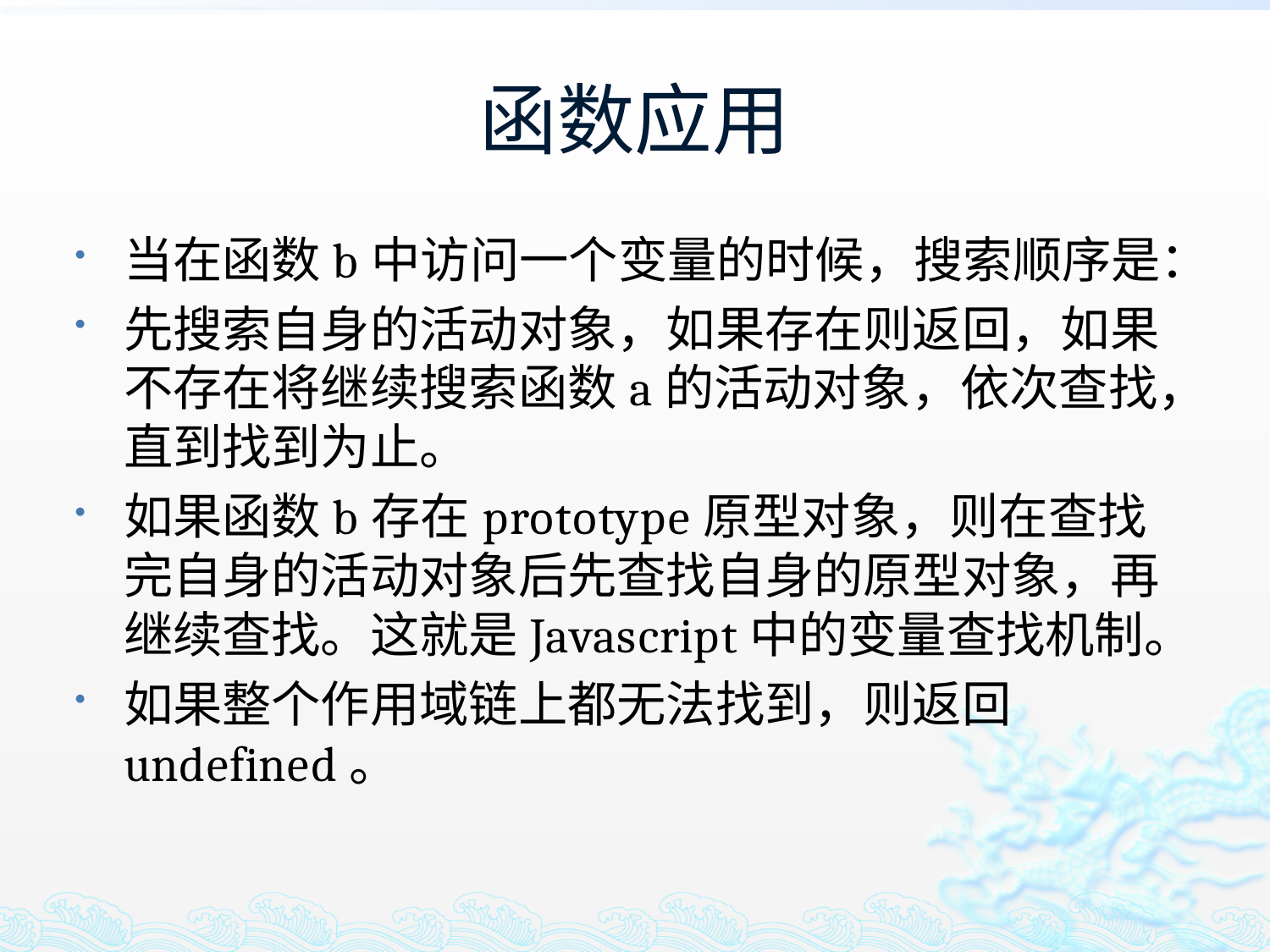

# 函数应用
当在函数b中访问一个变量的时候，搜索顺序是：
先搜索自身的活动对象，如果存在则返回，如果不存在将继续搜索函数a的活动对象，依次查找，直到找到为止。
如果函数b存在prototype原型对象，则在查找完自身的活动对象后先查找自身的原型对象，再继续查找。这就是Javascript中的变量查找机制。
如果整个作用域链上都无法找到，则返回undefined。